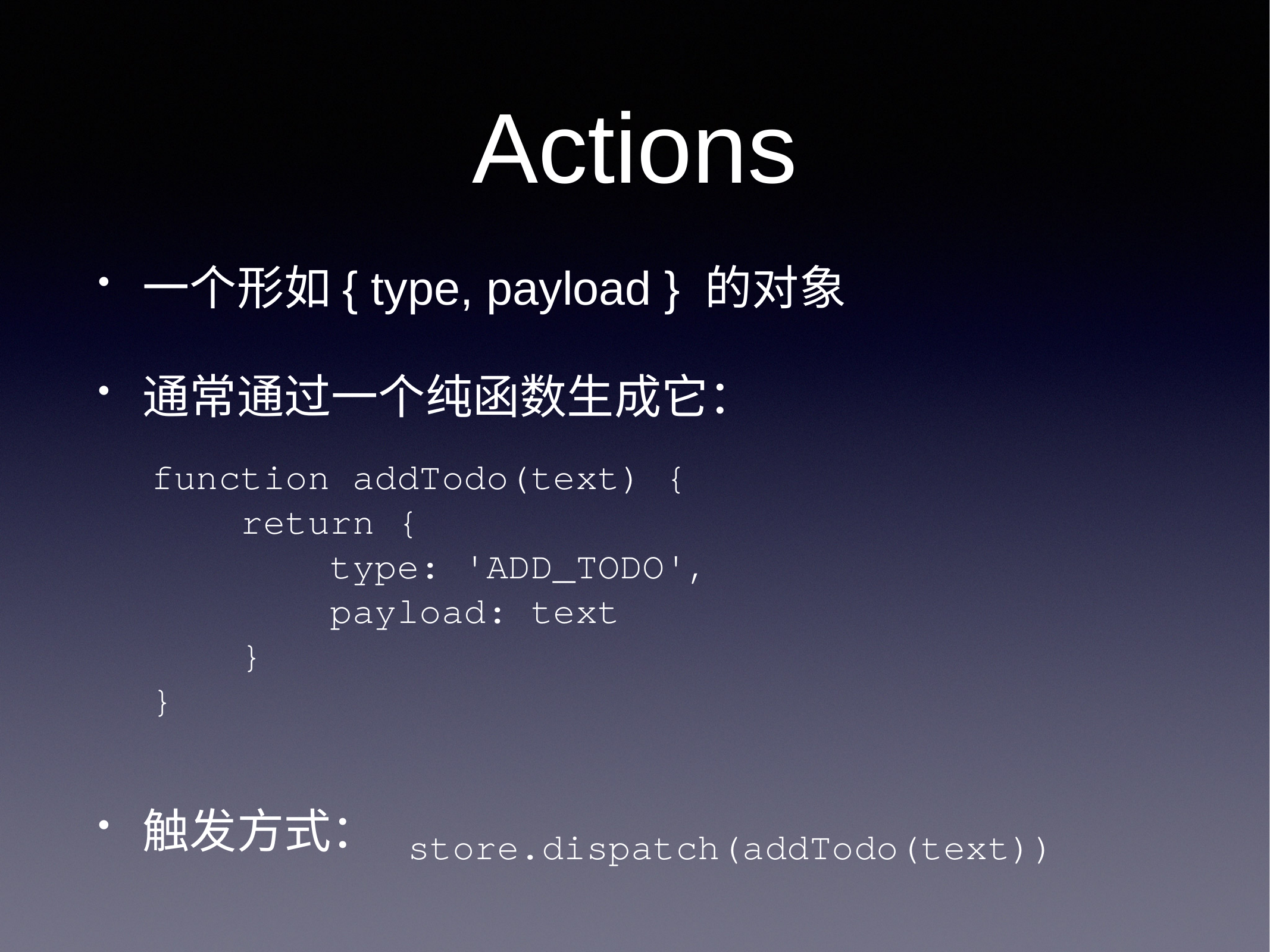

# Actions
一个形如{ type, payload } 的对象
通常通过一个纯函数生成它：

触发方式：
function addTodo(text) {
    return {
        type: 'ADD_TODO',
        payload: text
    }
}
store.dispatch(addTodo(text))